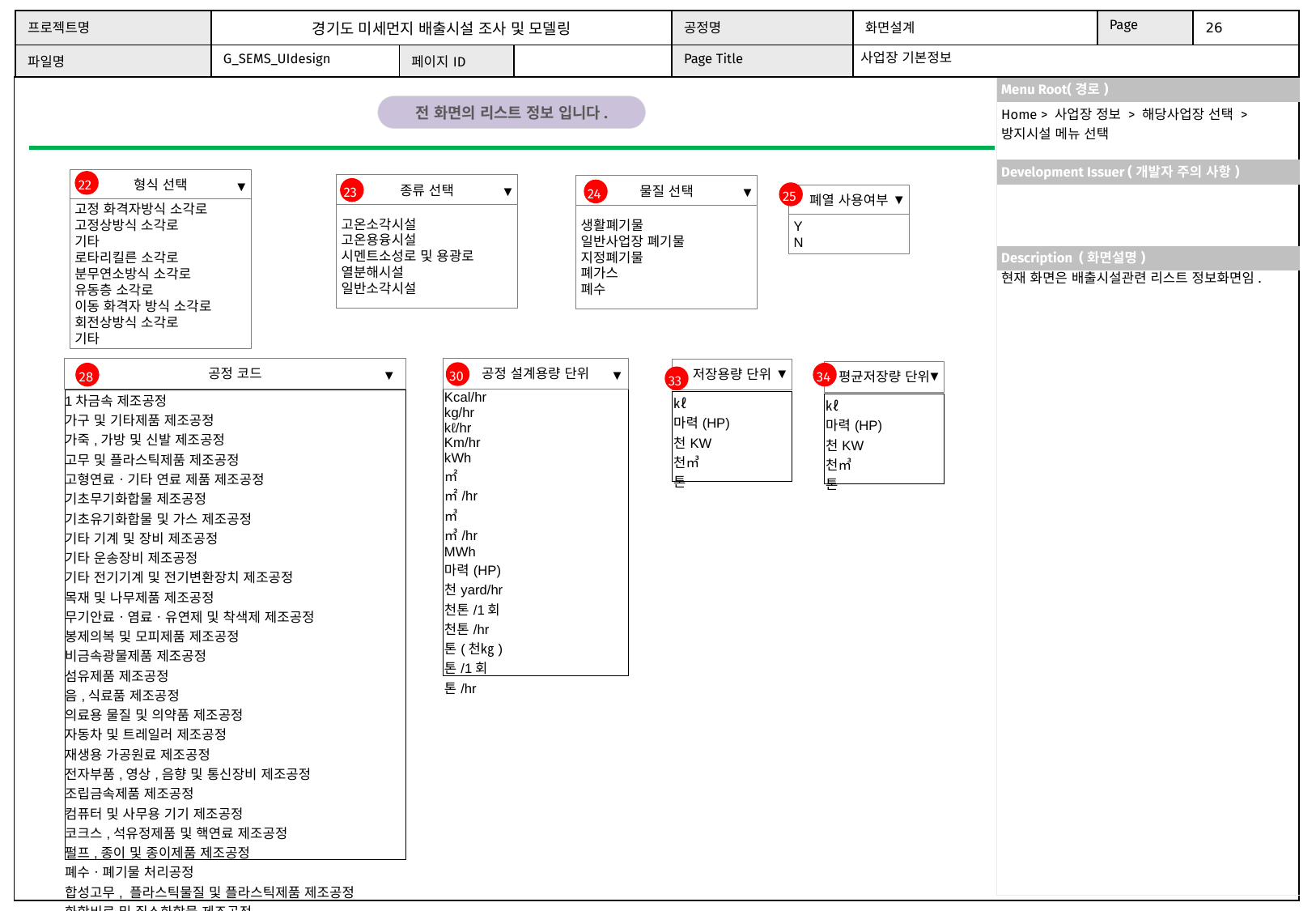

사업장 기본정보
Home > 사업장 정보 > 해당사업장 선택 > 방지시설 메뉴 선택
22
형식 선택

▼
종류 선택
23
물질 선택
24
▼

▼

25

폐열 사용여부
▼
고정 화격자방식 소각로
고정상방식 소각로
기타
로타리킬른 소각로
분무연소방식 소각로
유동층 소각로
이동 화격자 방식 소각로
회전상방식 소각로
기타
고온소각시설
고온용융시설
시멘트소성로 및 용광로
열분해시설
일반소각시설
생활폐기물
일반사업장 폐기물
지정폐기물
폐가스
폐수
Y
N
현재 화면은 배출시설관련 리스트 정보화면임.

공정 코드
공정 설계용량 단위
저장용량 단위
▼
30
28
34
▼
▼
평균저장량 단위
▼

33

| Kcal/hr kg/hr kℓ/hr Km/hr kWh ㎡ ㎡/hr ㎥ ㎥/hr MWh 마력(HP) 천yard/hr 천톤/1회 천톤/hr 톤(천㎏) 톤/1회 톤/hr |
| --- |
| 1차금속 제조공정 가구 및 기타제품 제조공정 가죽,가방 및 신발 제조공정 고무 및 플라스틱제품 제조공정 고형연료ㆍ기타 연료 제품 제조공정 기초무기화합물 제조공정 기초유기화합물 및 가스 제조공정 기타 기계 및 장비 제조공정 기타 운송장비 제조공정 기타 전기기계 및 전기변환장치 제조공정 목재 및 나무제품 제조공정 무기안료ㆍ염료ㆍ유연제 및 착색제 제조공정 봉제의복 및 모피제품 제조공정 비금속광물제품 제조공정 섬유제품 제조공정 음,식료품 제조공정 의료용 물질 및 의약품 제조공정 자동차 및 트레일러 제조공정 재생용 가공원료 제조공정 전자부품,영상,음향 및 통신장비 제조공정 조립금속제품 제조공정 컴퓨터 및 사무용 기기 제조공정 코크스,석유정제품 및 핵연료 제조공정 펄프,종이 및 종이제품 제조공정 폐수ㆍ폐기물 처리공정 합성고무, 플라스틱물질 및 플라스틱제품 제조공정 화학비료 및 질소화합물 제조공정 화학섬유 제조공정 화합물 및 화학제품 제조공정 |
| --- |
| ㎘ 마력(HP) 천KW 천㎥ 톤 |
| --- |
| ㎘ 마력(HP) 천KW 천㎥ 톤 |
| --- |